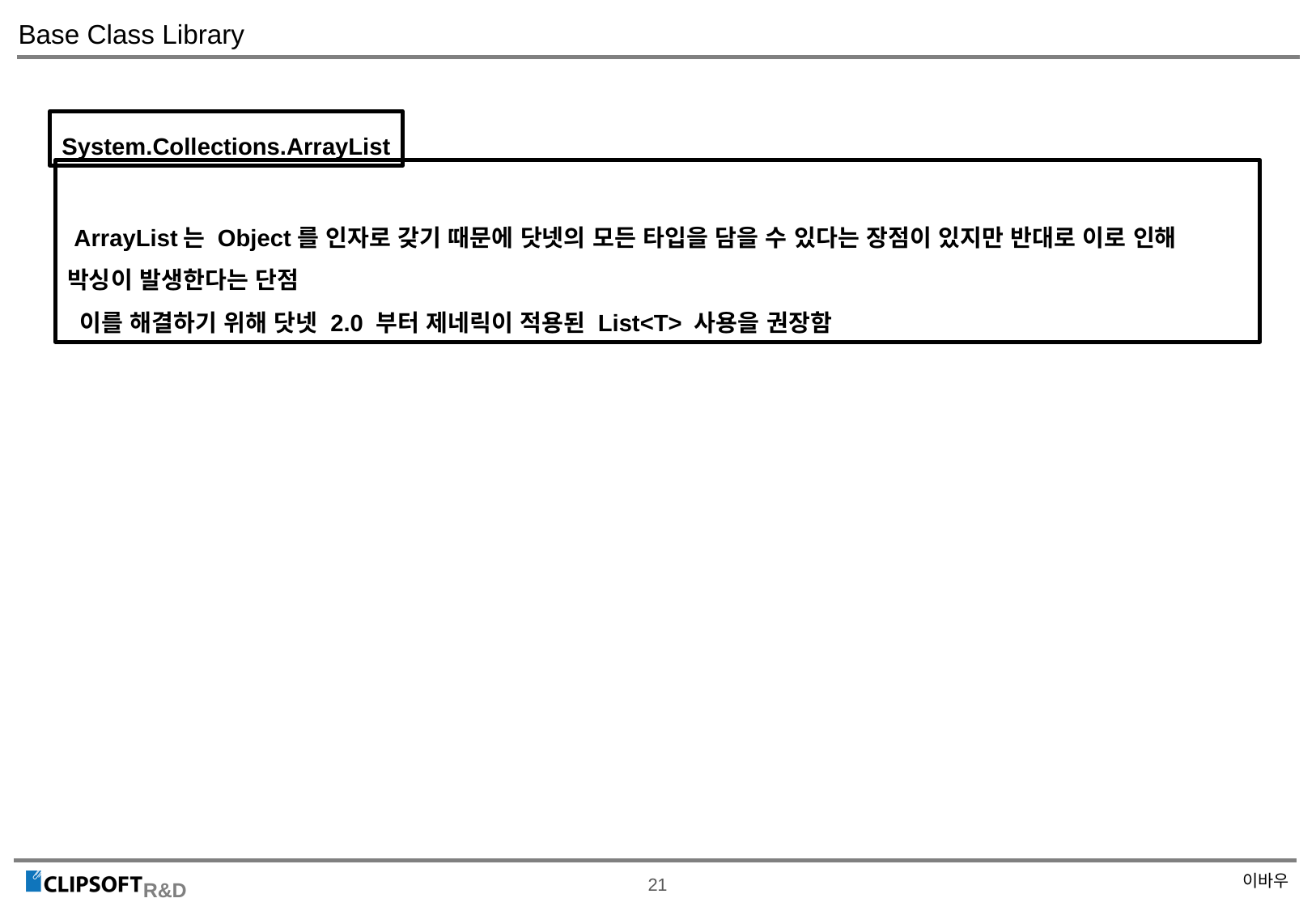

# Base Class Library
System.Collections.ArrayList

 ArrayList는 Object를 인자로 갖기 때문에 닷넷의 모든 타입을 담을 수 있다는 장점이 있지만 반대로 이로 인해 박싱이 발생한다는 단점
 이를 해결하기 위해 닷넷 2.0 부터 제네릭이 적용된 List<T> 사용을 권장함
이바우